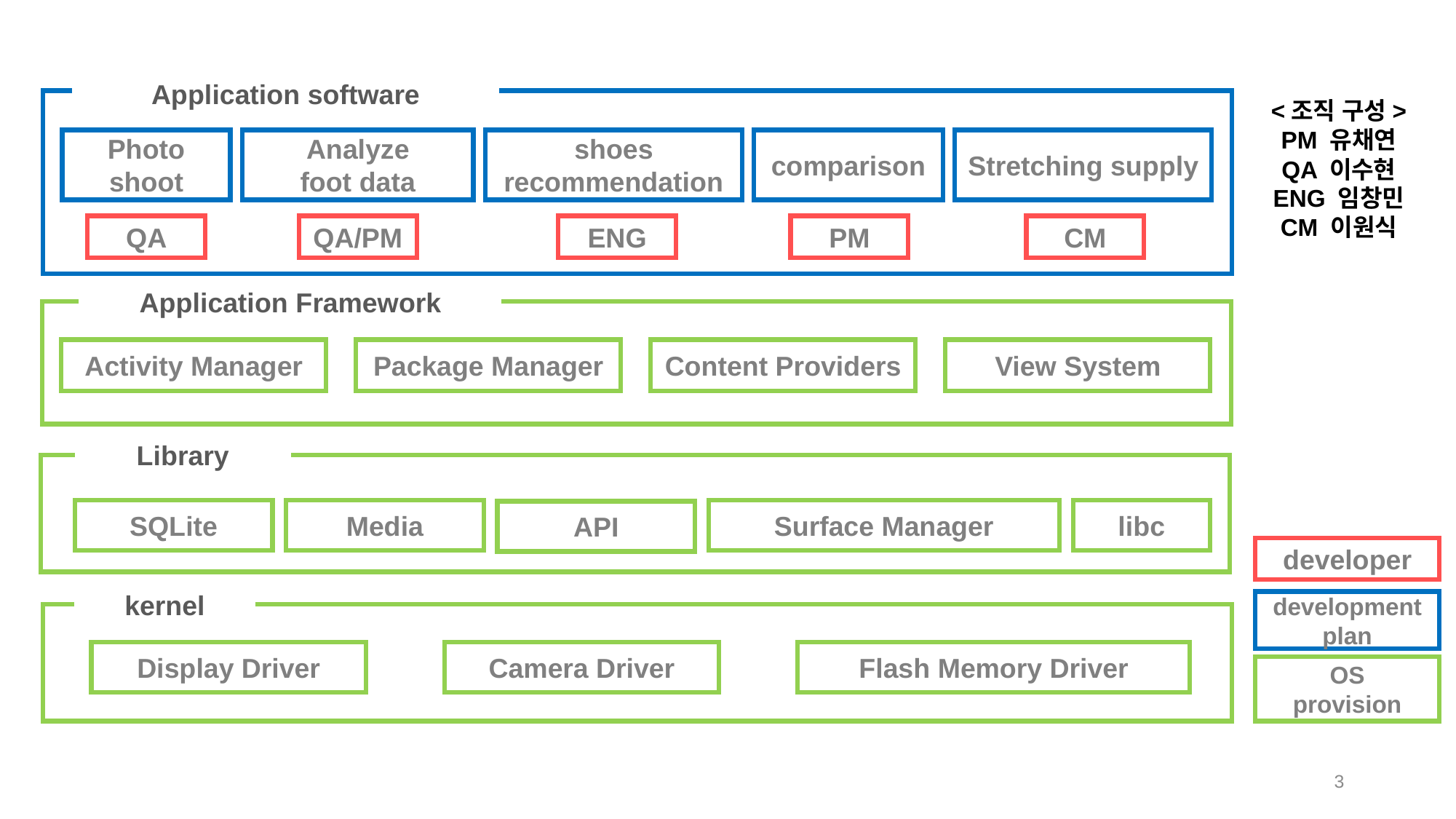

Application software

<조직 구성>
PM 유채연
QA 이수현
ENG 임창민
CM 이원식
Photo shoot
Analyze
foot data
shoes recommendation
comparison
Stretching supply
QA
QA/PM
ENG
PM
CM
Application Framework

Activity Manager
Package Manager
Content Providers
View System
Library

Media
Surface Manager
libc
SQLite
API
developer
kernel
development plan

Display Driver
Camera Driver
Flash Memory Driver
OS
provision
3